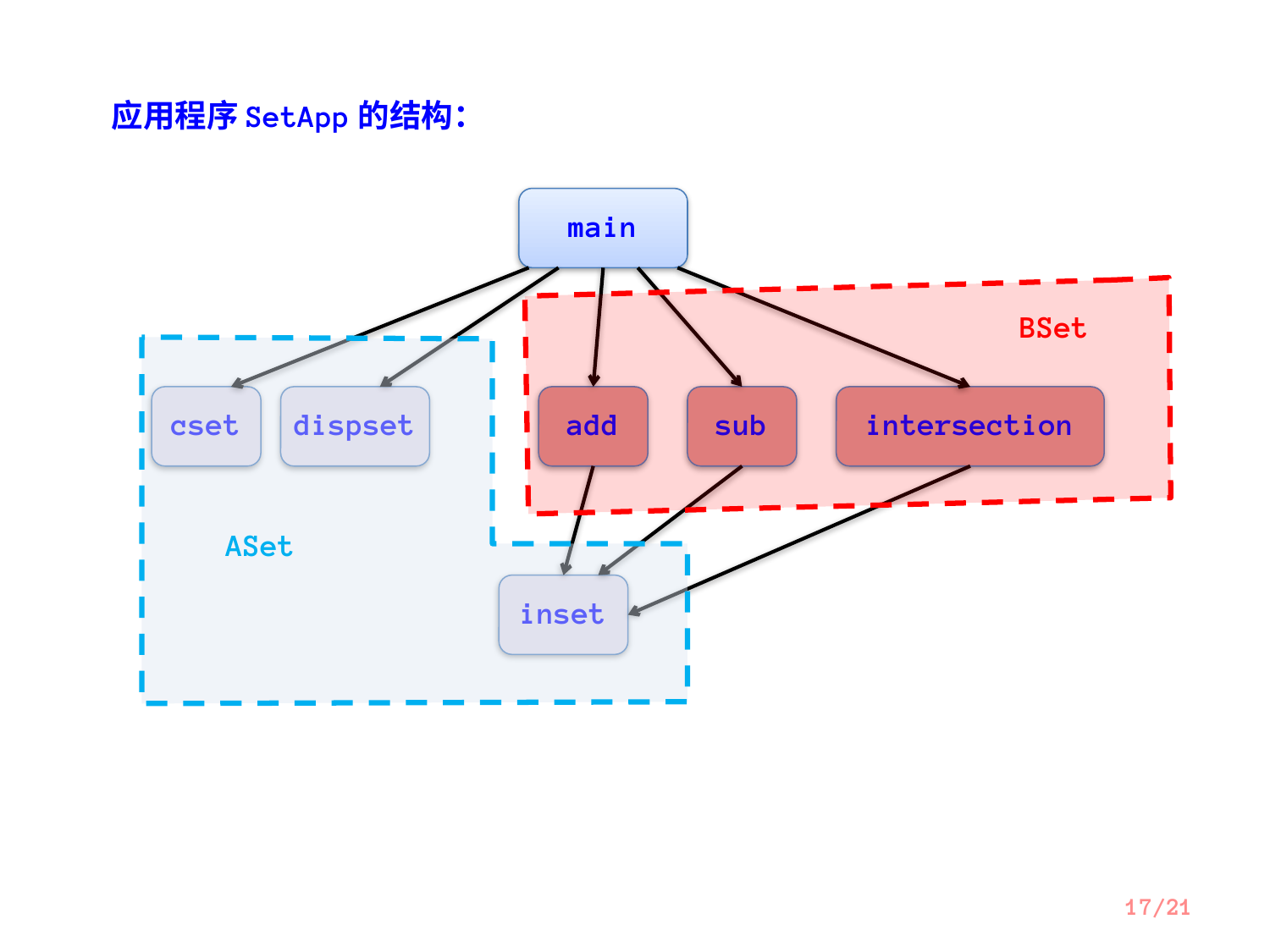

应用程序SetApp的结构：
main

BSet

ASet

cset
dispset
add
sub
intersection
inset
17/21